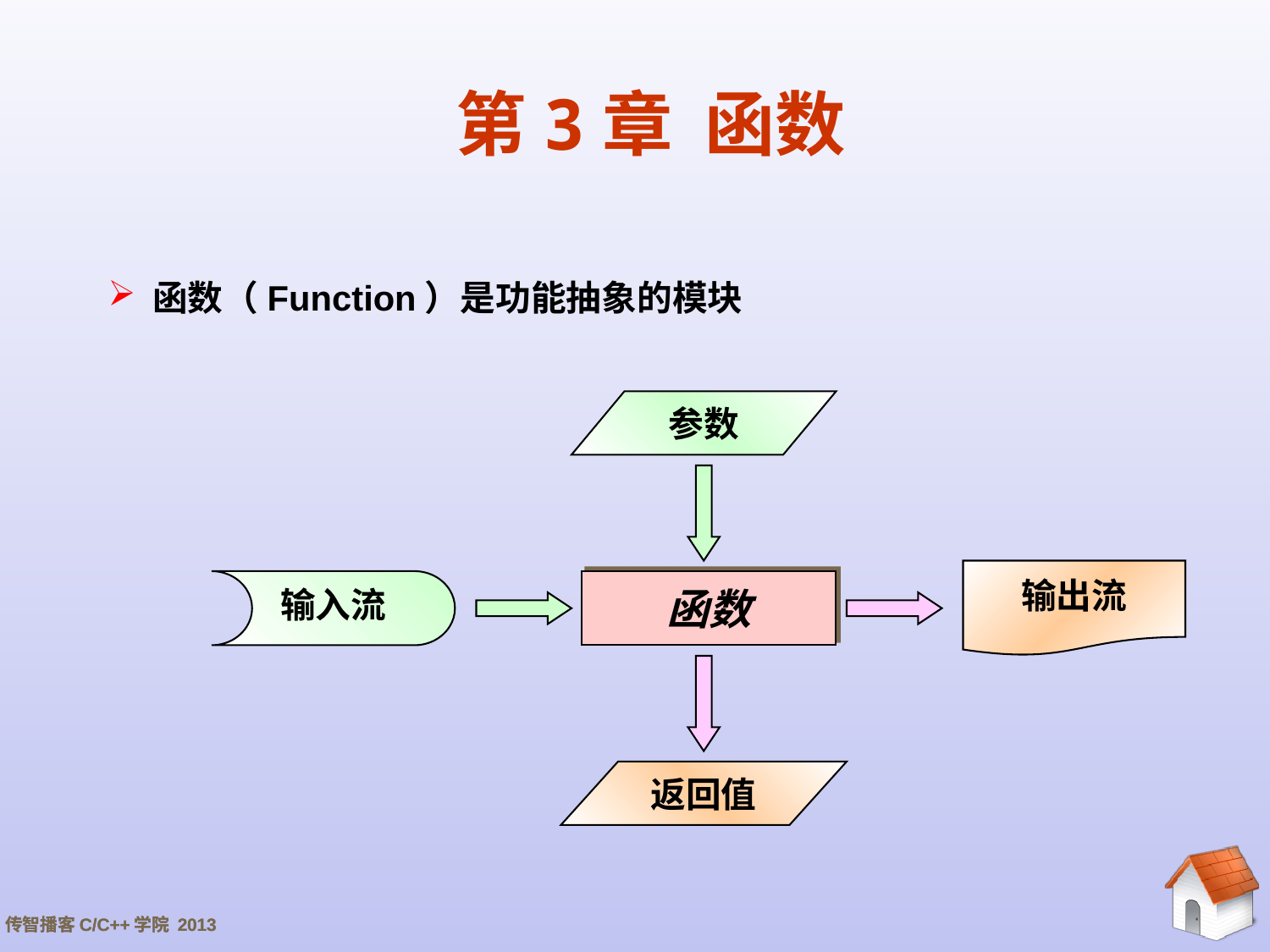

# 第3章  函数
 函数（Function）是功能抽象的模块
参数

输出流
输入流
函数

返回值